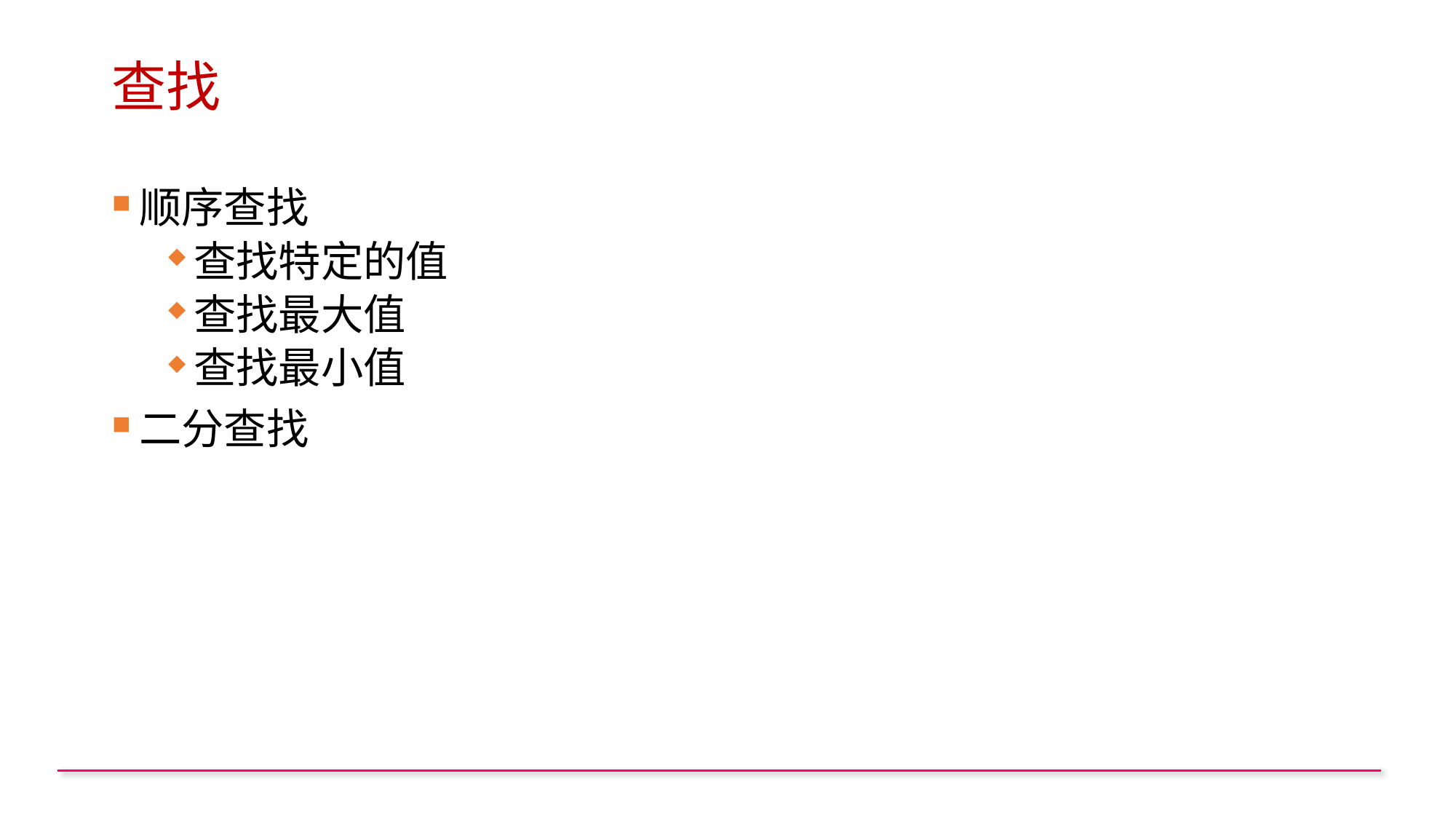

# 查找
顺序查找
查找特定的值
查找最大值
查找最小值
二分查找